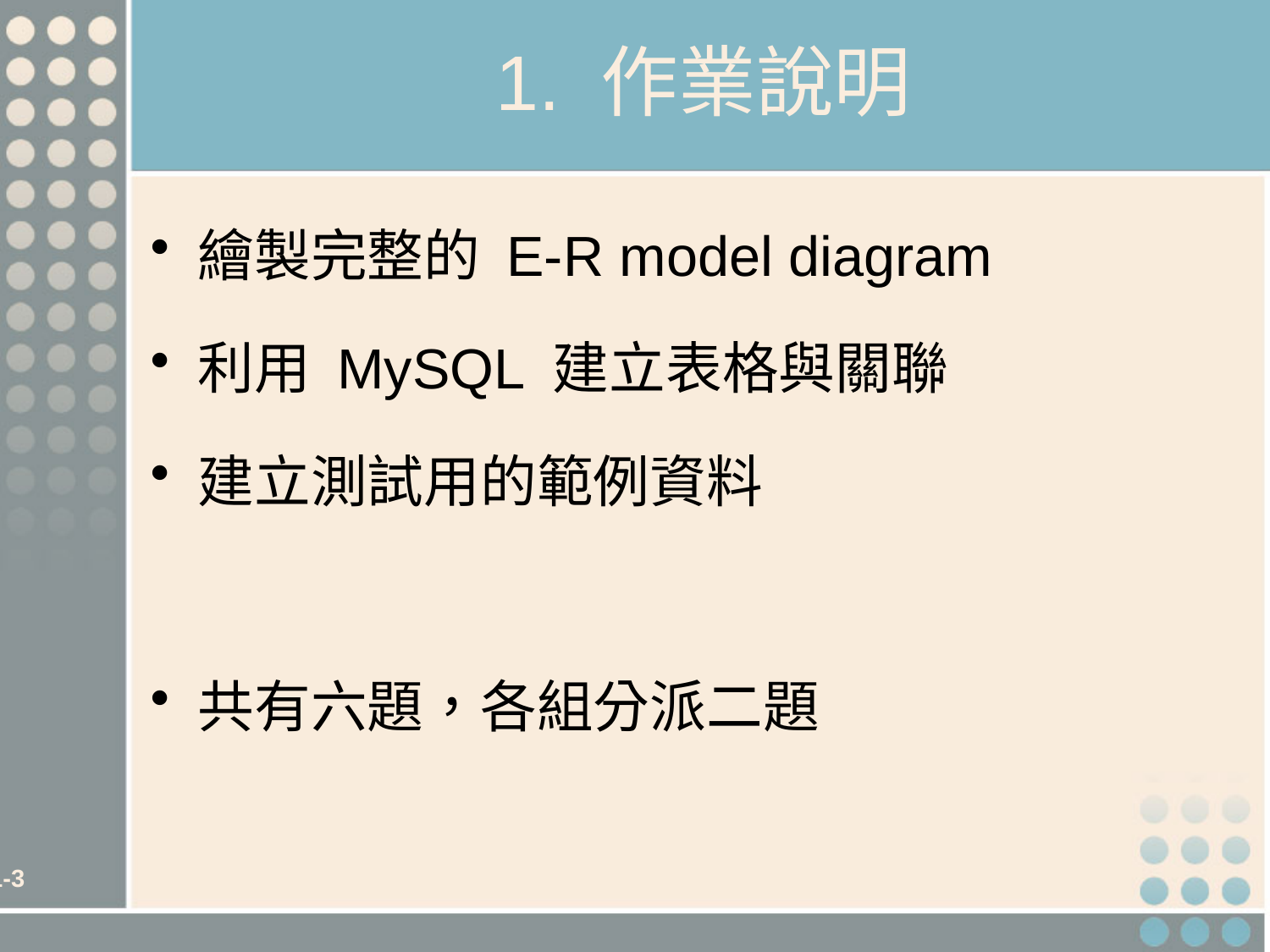

# 1. 作業說明
繪製完整的 E-R model diagram
利用 MySQL 建立表格與關聯
建立測試用的範例資料

共有六題，各組分派二題